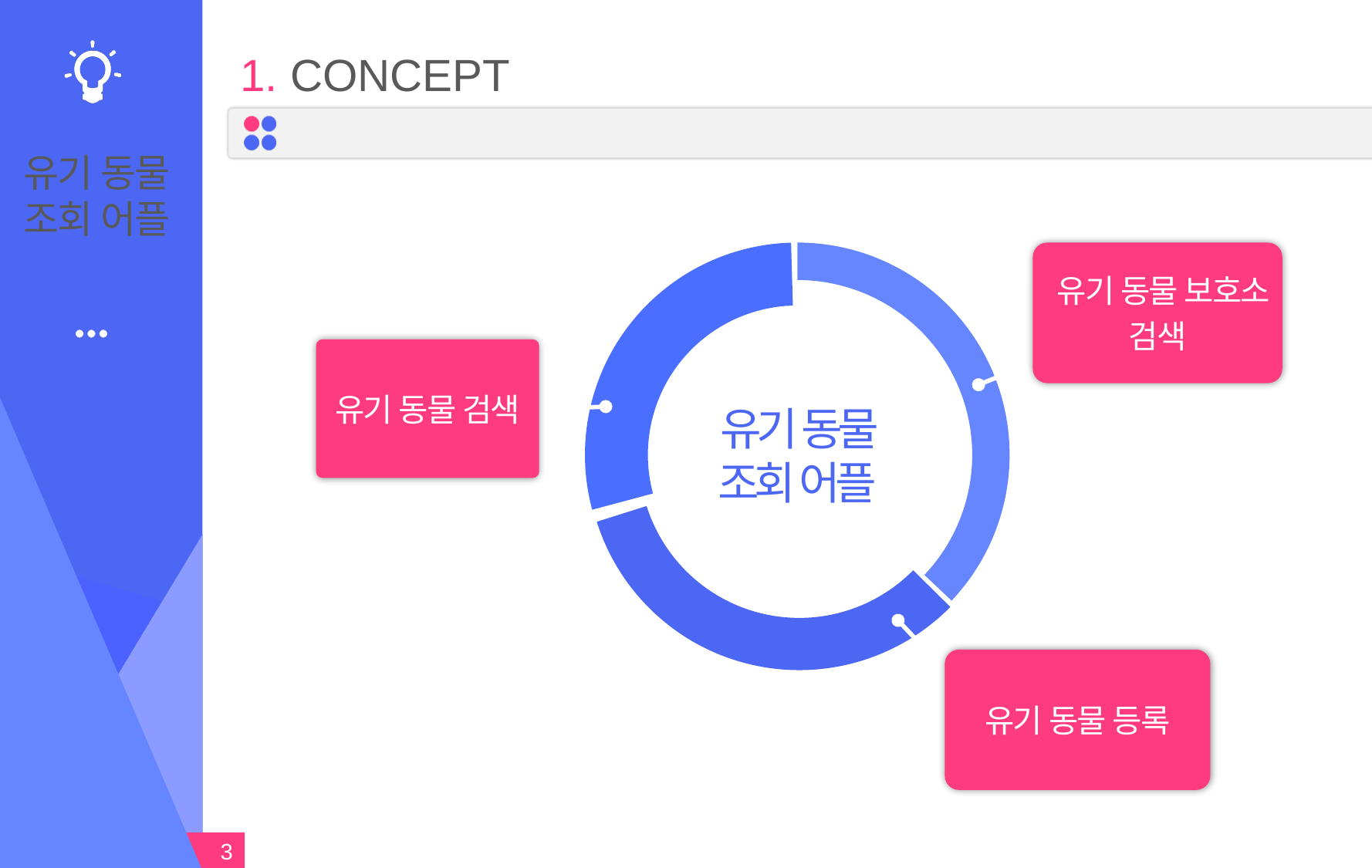

# 유기 동물 조회 어플
1. CONCEPT

 유기 동물 보호소
검색

유기 동물 검색
유기 동물 조회 어플
유기 동물 등록
3